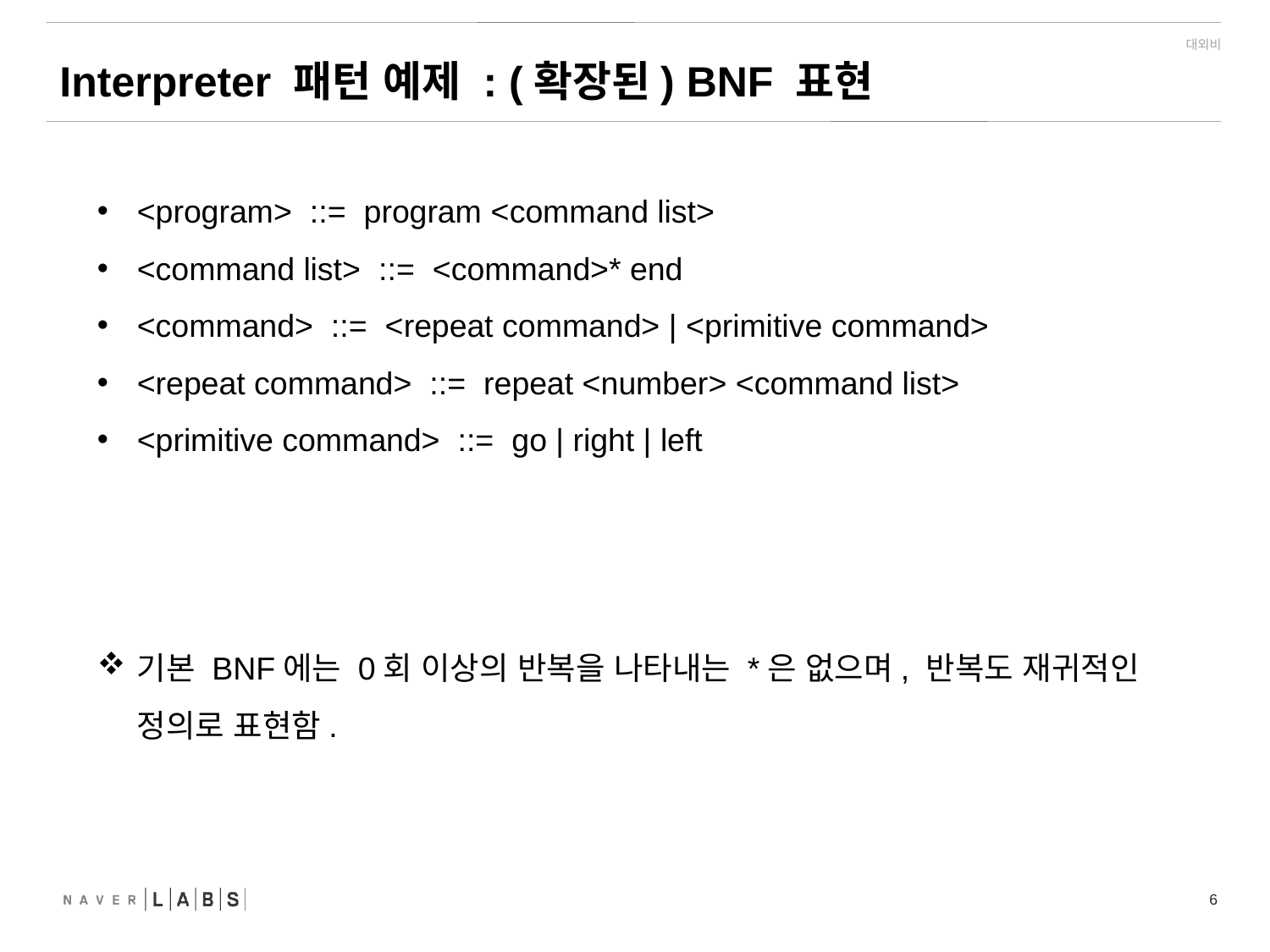

Interpreter 패턴 예제 : (확장된) BNF 표현
<program>  ::=  program <command list>
<command list>  ::=  <command>* end
<command>  ::=  <repeat command> | <primitive command>
<repeat command>  ::=  repeat <number> <command list>
<primitive command>  ::=  go | right | left

기본 BNF에는 0회 이상의 반복을 나타내는 *은 없으며, 반복도 재귀적인 정의로 표현함.